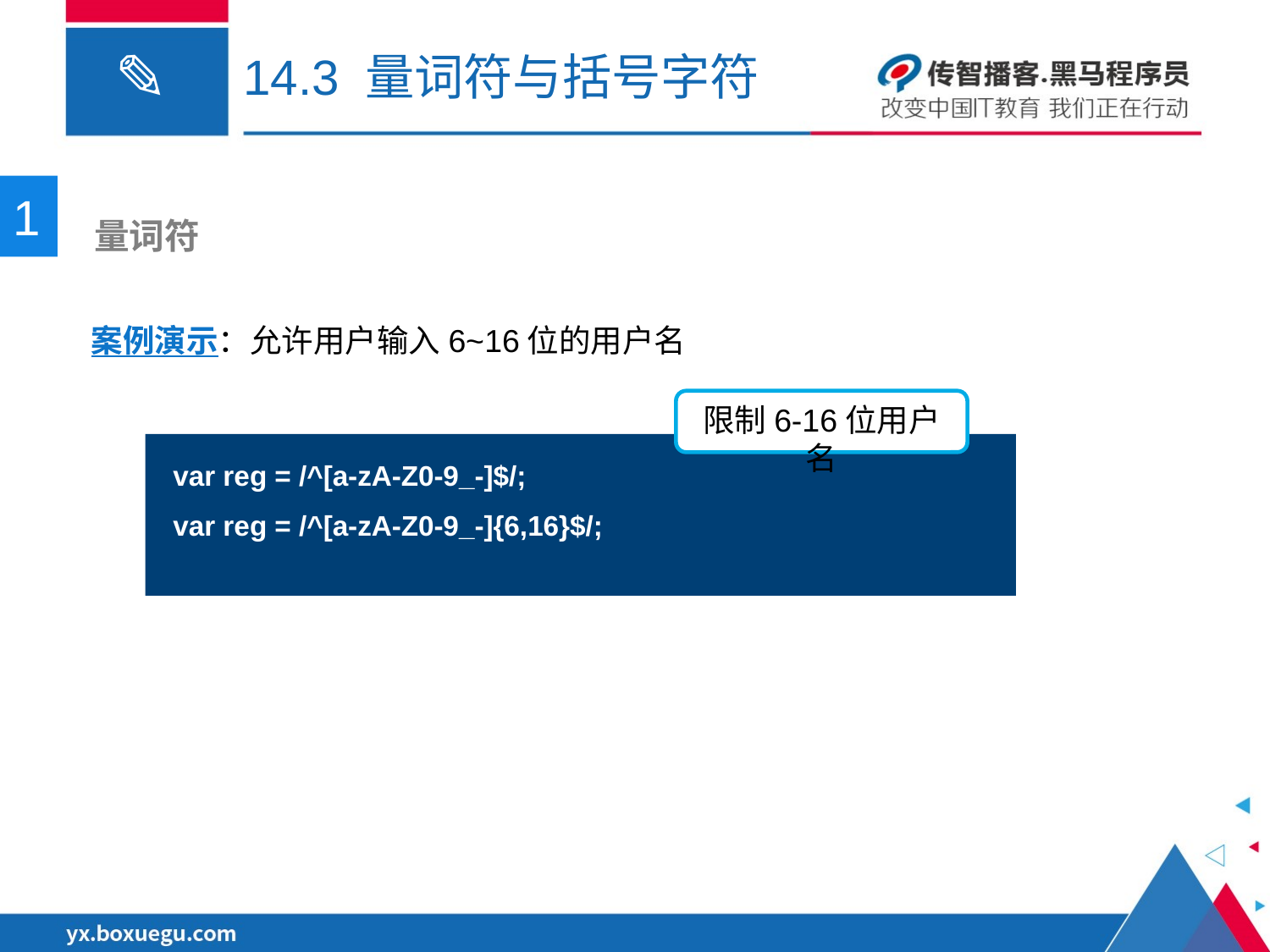

# 14.3 量词符与括号字符

1
  量词符
案例演示：允许用户输入6~16位的用户名
限制6-16位用户名

var reg = /^[a-zA-Z0-9_-]$/;
var reg = /^[a-zA-Z0-9_-]{6,16}$/;